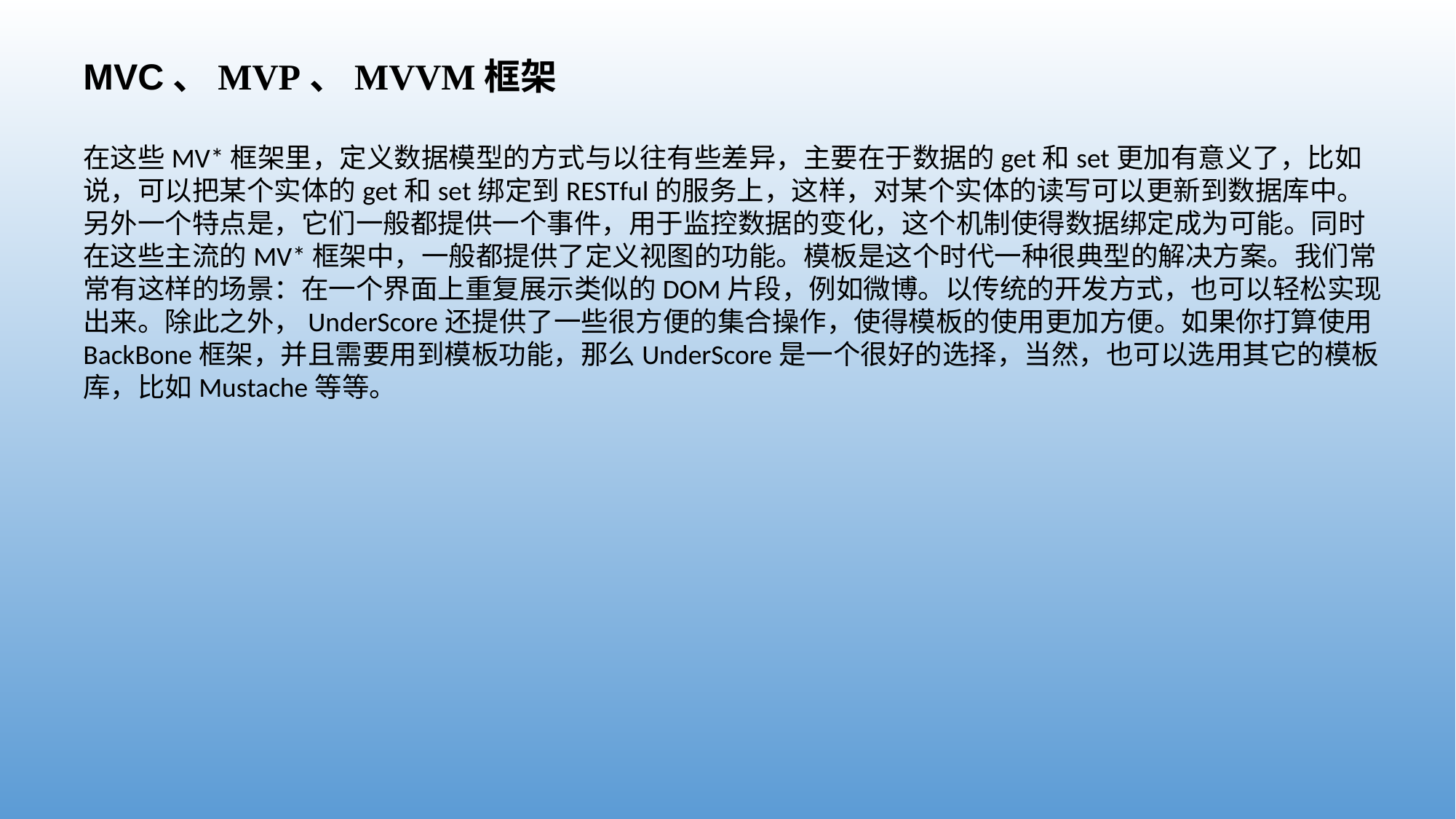

MVC、MVP、MVVM框架

在这些MV*框架里，定义数据模型的方式与以往有些差异，主要在于数据的get和set更加有意义了，比如说，可以把某个实体的get和set绑定到RESTful的服务上，这样，对某个实体的读写可以更新到数据库中。另外一个特点是，它们一般都提供一个事件，用于监控数据的变化，这个机制使得数据绑定成为可能。同时在这些主流的MV*框架中，一般都提供了定义视图的功能。模板是这个时代一种很典型的解决方案。我们常常有这样的场景：在一个界面上重复展示类似的DOM片段，例如微博。以传统的开发方式，也可以轻松实现出来。除此之外，UnderScore还提供了一些很方便的集合操作，使得模板的使用更加方便。如果你打算使用BackBone框架，并且需要用到模板功能，那么UnderScore是一个很好的选择，当然，也可以选用其它的模板库，比如Mustache等等。